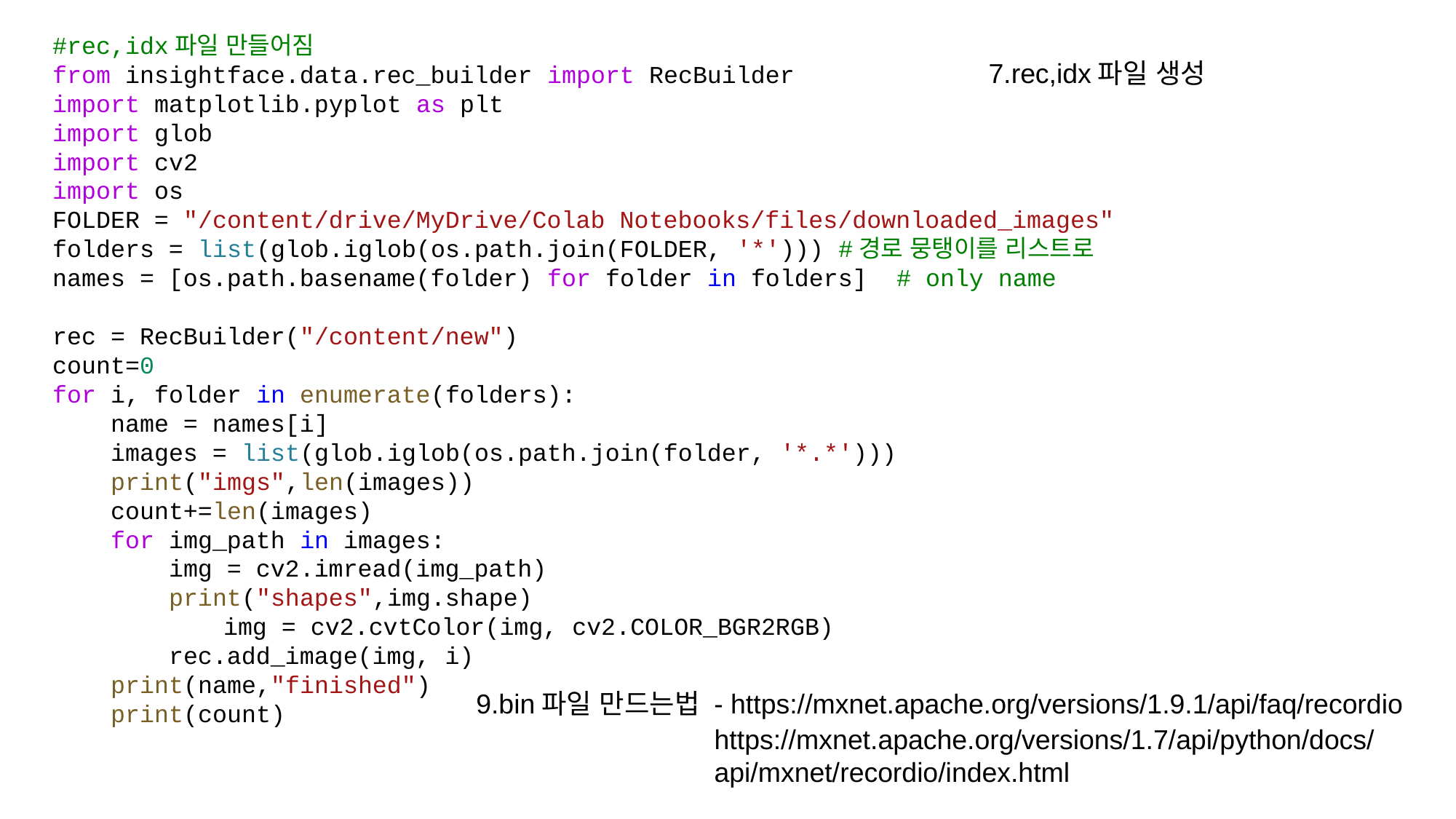

#rec,idx파일 만들어짐
from insightface.data.rec_builder import RecBuilder
import matplotlib.pyplot as plt
import glob
import cv2
import os
FOLDER = "/content/drive/MyDrive/Colab Notebooks/files/downloaded_images"
folders = list(glob.iglob(os.path.join(FOLDER, '*'))) #경로 뭉탱이를 리스트로
names = [os.path.basename(folder) for folder in folders]  # only name
rec = RecBuilder("/content/new")
count=0
for i, folder in enumerate(folders):
    name = names[i]
    images = list(glob.iglob(os.path.join(folder, '*.*')))
    print("imgs",len(images))
    count+=len(images)
    for img_path in images:
        img = cv2.imread(img_path)
        print("shapes",img.shape)
        img = cv2.cvtColor(img, cv2.COLOR_BGR2RGB)
        rec.add_image(img, i)
    print(name,"finished")
    print(count)
7.rec,idx파일 생성
9.bin파일 만드는법 - https://mxnet.apache.org/versions/1.9.1/api/faq/recordio
https://mxnet.apache.org/versions/1.7/api/python/docs/api/mxnet/recordio/index.html